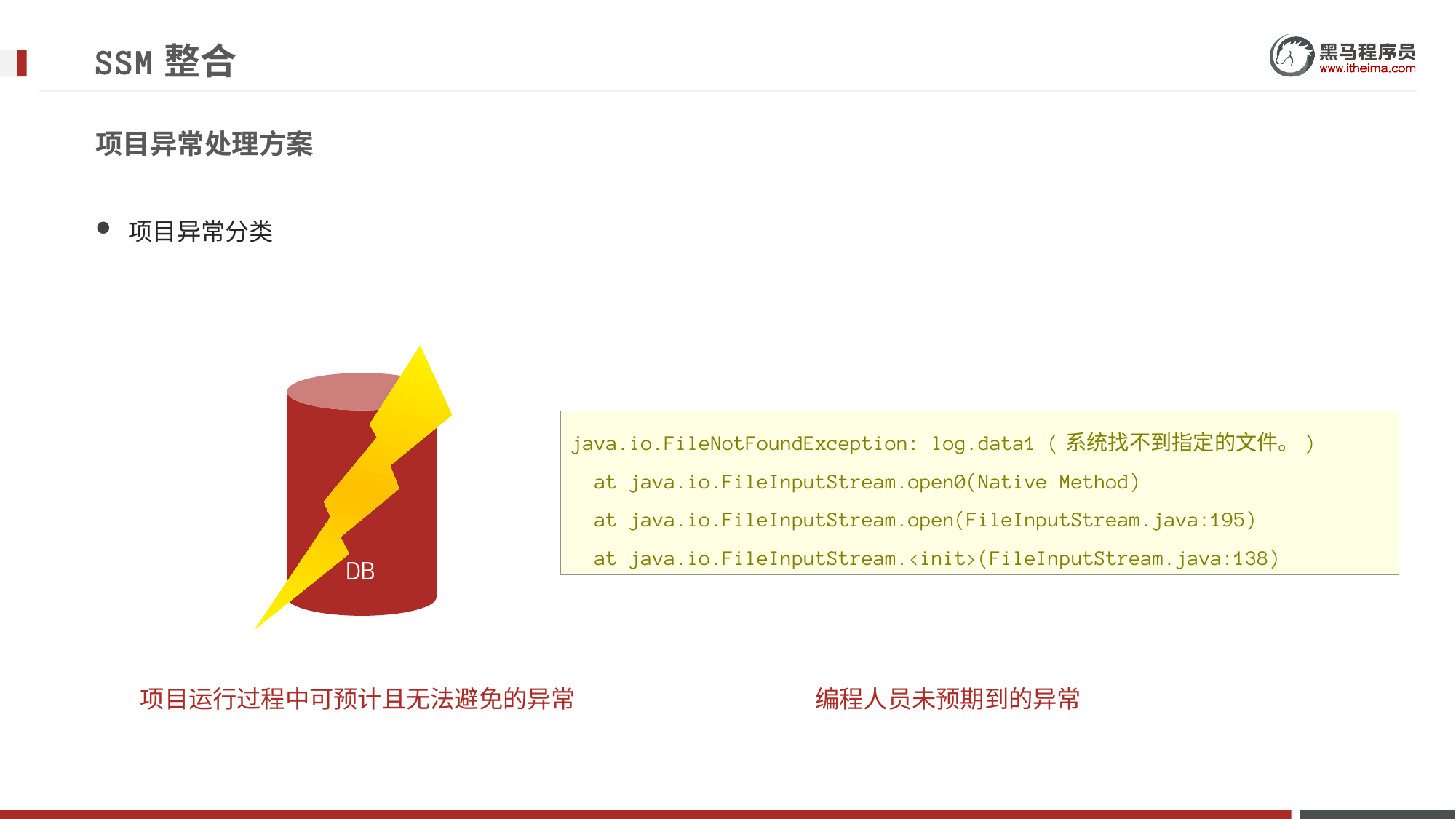

# SSM整合
项目异常处理方案
项目异常分类

DB
java.io.FileNotFoundException: log.data1 (系统找不到指定的文件。)
  at java.io.FileInputStream.open0(Native Method)
  at java.io.FileInputStream.open(FileInputStream.java:195)
  at java.io.FileInputStream.<init>(FileInputStream.java:138)
项目运行过程中可预计且无法避免的异常
编程人员未预期到的异常